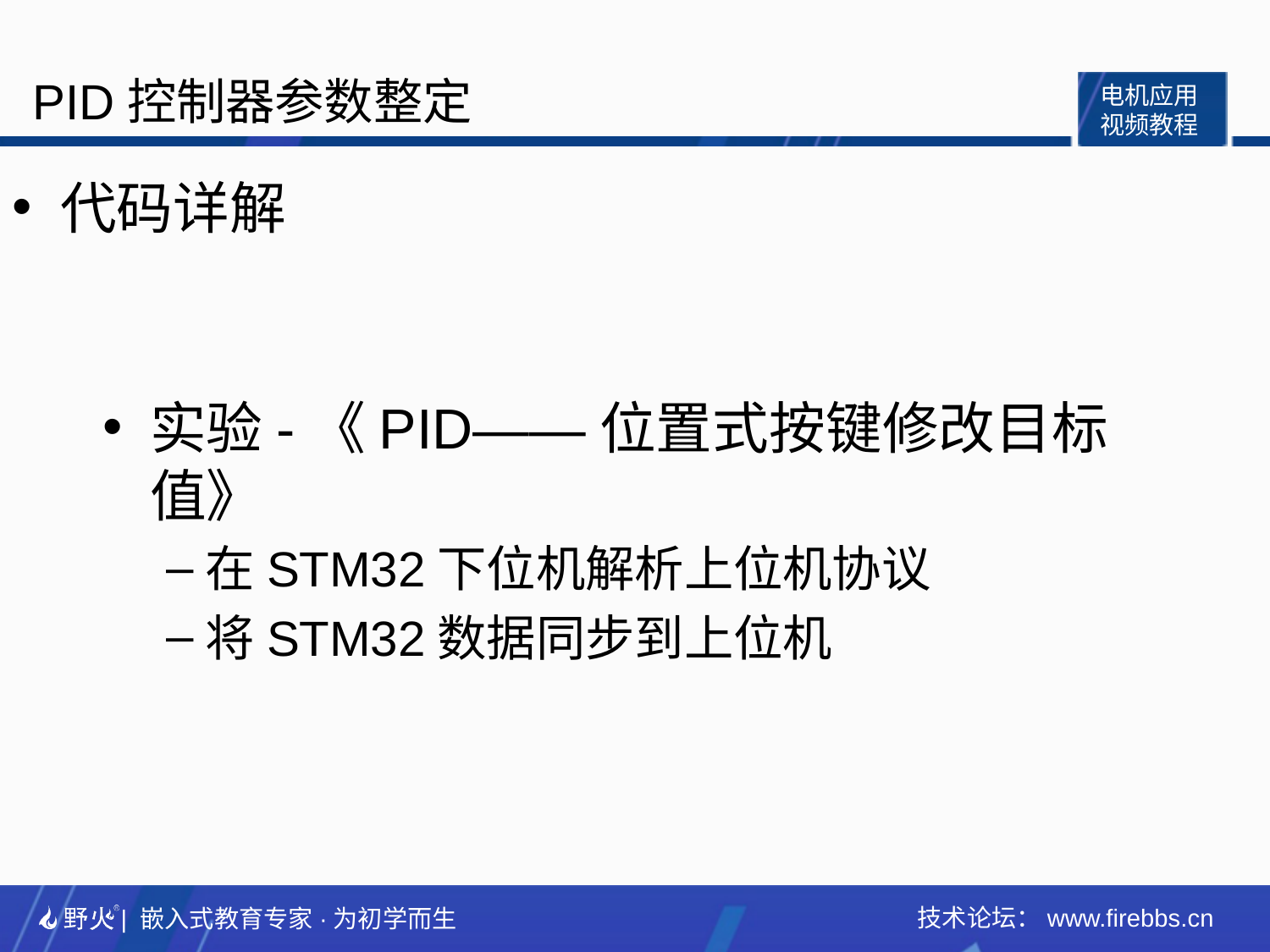

代码详解
实验-《PID——位置式按键修改目标值》
在STM32下位机解析上位机协议
将STM32数据同步到上位机